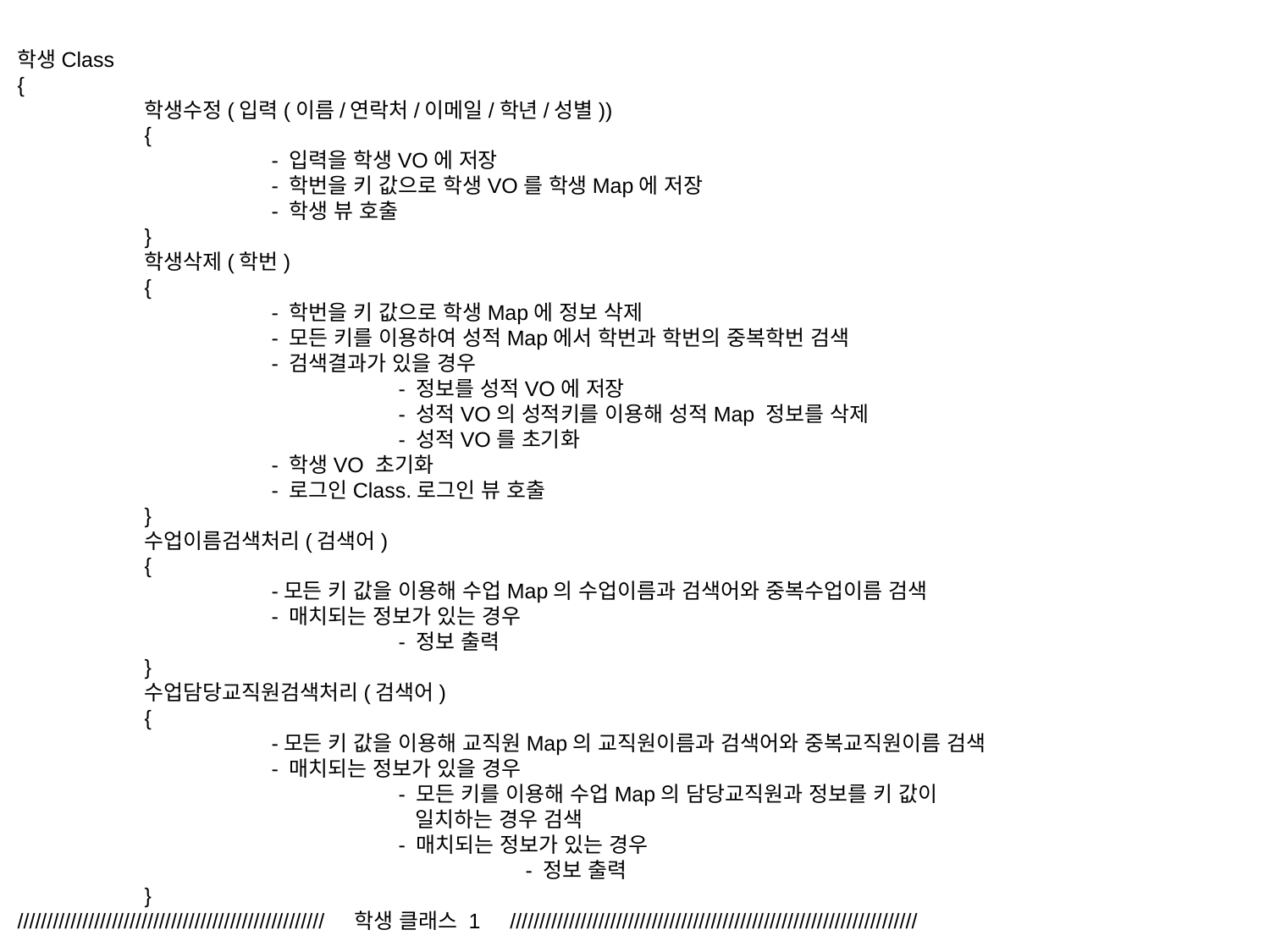

학생Class
{
	학생수정(입력(이름/연락처/이메일/학년/성별))
	{
		- 입력을 학생VO에 저장
		- 학번을 키 값으로 학생VO를 학생Map에 저장
		- 학생 뷰 호출
	}
	학생삭제(학번)
	{
		- 학번을 키 값으로 학생Map에 정보 삭제
		- 모든 키를 이용하여 성적Map에서 학번과 학번의 중복학번 검색
		- 검색결과가 있을 경우
			- 정보를 성적VO에 저장
			- 성적VO의 성적키를 이용해 성적Map 정보를 삭제
			- 성적VO를 초기화
		- 학생VO 초기화
		- 로그인Class.로그인 뷰 호출
	}
	수업이름검색처리(검색어)
	{
		-모든 키 값을 이용해 수업Map의 수업이름과 검색어와 중복수업이름 검색
		- 매치되는 정보가 있는 경우
			- 정보 출력
	}
	수업담당교직원검색처리(검색어)
	{
		-모든 키 값을 이용해 교직원Map의 교직원이름과 검색어와 중복교직원이름 검색
		- 매치되는 정보가 있을 경우
			- 모든 키를 이용해 수업Map의 담당교직원과 정보를 키 값이
			  일치하는 경우 검색
			- 매치되는 정보가 있는 경우
				- 정보 출력
	}
////////////////////////////////////////////////////    학생 클래스 1     /////////////////////////////////////////////////////////////////////